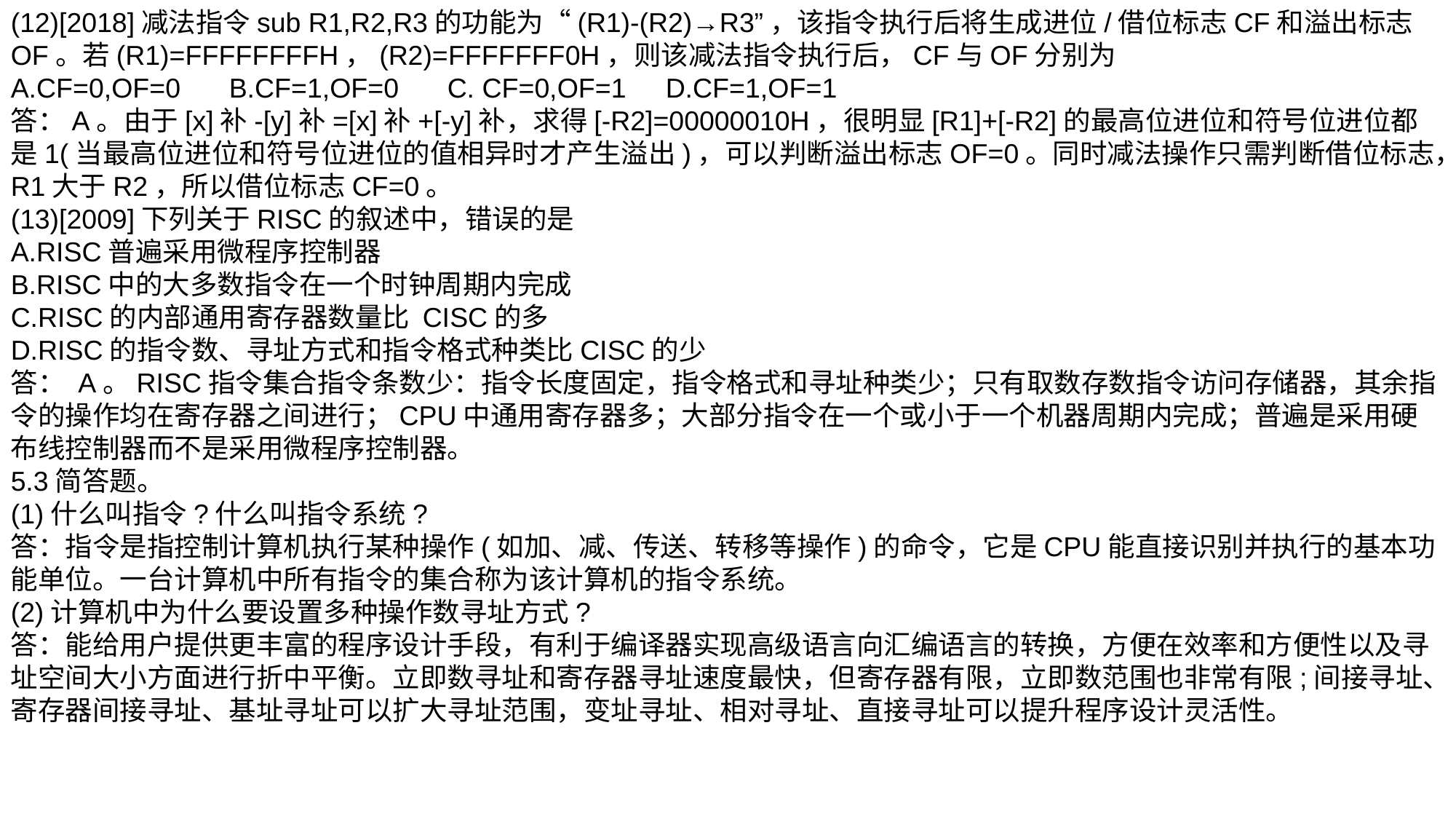

(12)[2018]减法指令sub R1,R2,R3的功能为“(R1)-(R2)→R3”，该指令执行后将生成进位/借位标志CF和溢出标志OF。若(R1)=FFFFFFFFH，(R2)=FFFFFFF0H，则该减法指令执行后，CF与OF分别为
A.CF=0,OF=0	B.CF=1,OF=0	C. CF=0,OF=1	D.CF=1,OF=1
答：A。由于[x]补-[y]补=[x]补+[-y]补，求得[-R2]=00000010H，很明显[R1]+[-R2]的最高位进位和符号位进位都是1(当最高位进位和符号位进位的值相异时才产生溢出)，可以判断溢出标志OF=0。同时减法操作只需判断借位标志，R1大于R2，所以借位标志CF=0。
(13)[2009]下列关于RISC的叙述中，错误的是
A.RISC普遍采用微程序控制器
B.RISC中的大多数指令在一个时钟周期内完成
C.RISC的内部通用寄存器数量比 CISC的多
D.RISC的指令数、寻址方式和指令格式种类比CISC的少
答： A。RISC指令集合指令条数少：指令长度固定，指令格式和寻址种类少；只有取数存数指令访问存储器，其余指令的操作均在寄存器之间进行；CPU中通用寄存器多；大部分指令在一个或小于一个机器周期内完成；普遍是采用硬布线控制器而不是采用微程序控制器。
5.3简答题。
(1)什么叫指令?什么叫指令系统?
答：指令是指控制计算机执行某种操作(如加、减、传送、转移等操作)的命令，它是CPU能直接识别并执行的基本功能单位。一台计算机中所有指令的集合称为该计算机的指令系统。
(2)计算机中为什么要设置多种操作数寻址方式?
答：能给用户提供更丰富的程序设计手段，有利于编译器实现高级语言向汇编语言的转换，方便在效率和方便性以及寻址空间大小方面进行折中平衡。立即数寻址和寄存器寻址速度最快，但寄存器有限，立即数范围也非常有限;间接寻址、寄存器间接寻址、基址寻址可以扩大寻址范围，变址寻址、相对寻址、直接寻址可以提升程序设计灵活性。